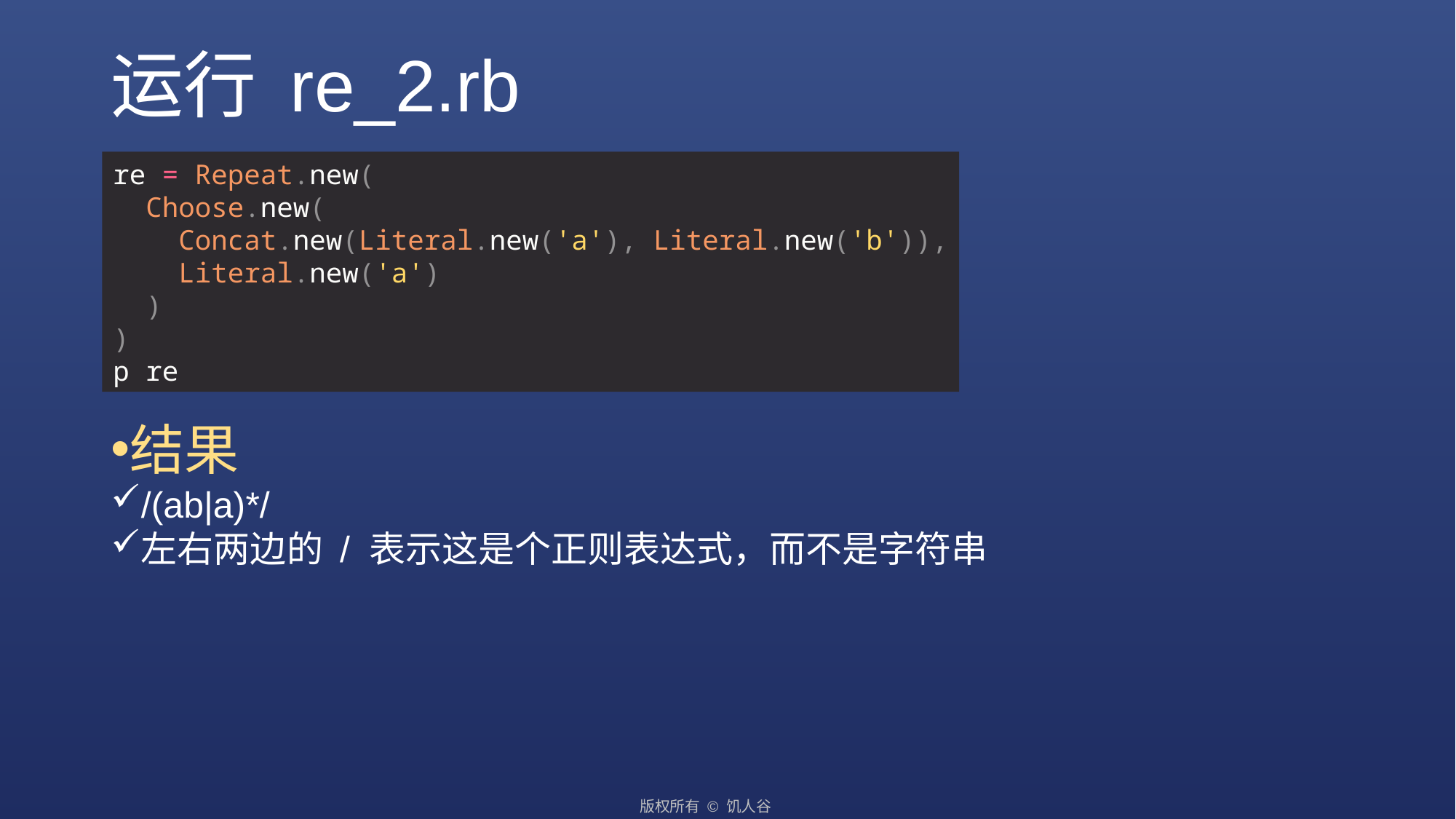

# 运行 re_2.rb
re = Repeat.new(
  Choose.new(
    Concat.new(Literal.new('a'), Literal.new('b')),
    Literal.new('a')
  )
)
p re
结果
/(ab|a)*/
左右两边的 / 表示这是个正则表达式，而不是字符串